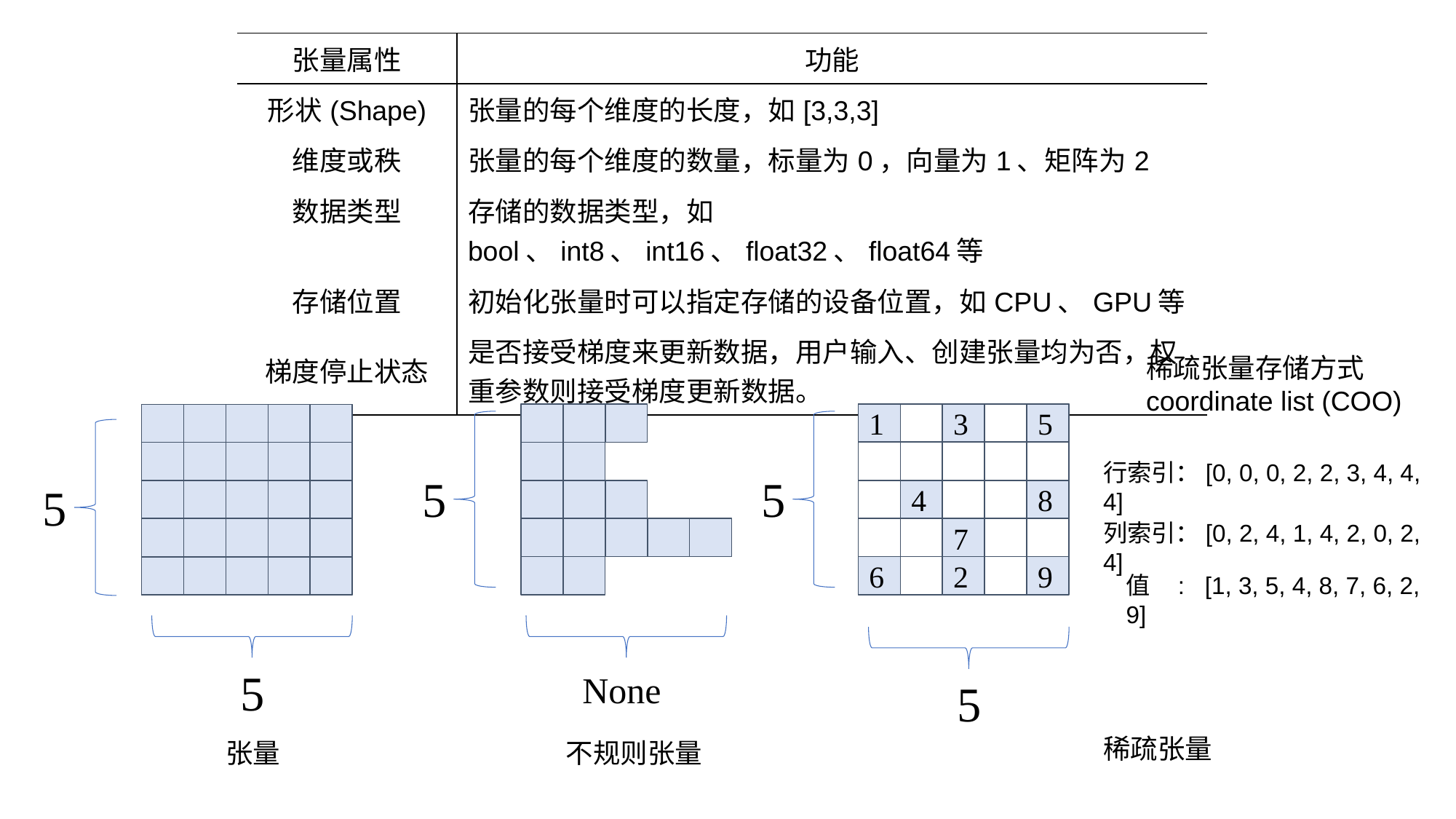

| 张量属性 | 功能 |
| --- | --- |
| 形状(Shape) | 张量的每个维度的长度，如[3,3,3] |
| 维度或秩 | 张量的每个维度的数量，标量为0，向量为1、矩阵为2 |
| 数据类型 | 存储的数据类型，如bool、int8、int16、float32、float64等 |
| 存储位置 | 初始化张量时可以指定存储的设备位置，如CPU、GPU等 |
| 梯度停止状态 | 是否接受梯度来更新数据，用户输入、创建张量均为否，权重参数则接受梯度更新数据。 |
稀疏张量存储方式
coordinate list (COO)

1

3

5

5
5
5

4

8

7

2
6

9

值    :   [1, 3, 5, 4, 8, 7, 6, 2, 9]
5
None
5
稀疏张量
张量
不规则张量
行索引：[0, 0, 0, 2, 2, 3, 4, 4, 4]
列索引：[0, 2, 4, 1, 4, 2, 0, 2, 4]